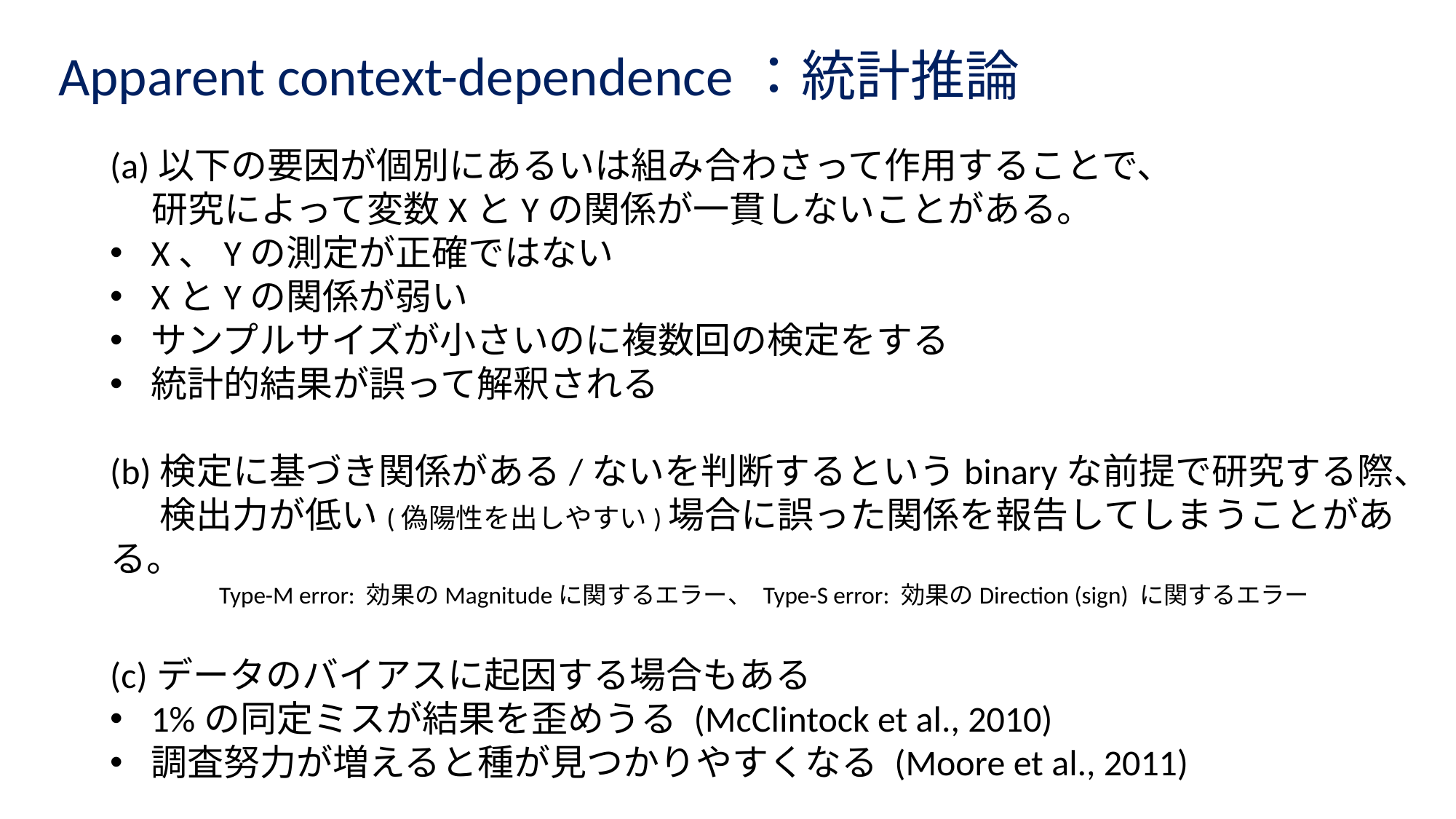

Apparent context-dependence：統計推論
(a)以下の要因が個別にあるいは組み合わさって作用することで、
    研究によって変数XとYの関係が一貫しないことがある。
X、Yの測定が正確ではない
XとYの関係が弱い
サンプルサイズが小さいのに複数回の検定をする
統計的結果が誤って解釈される

(b)検定に基づき関係がある/ないを判断するというbinaryな前提で研究する際、
     検出力が低い(偽陽性を出しやすい)場合に誤った関係を報告してしまうことがある。
	Type-M error: 効果のMagnitudeに関するエラー、 Type-S error: 効果のDirection (sign) に関するエラー

(c)データのバイアスに起因する場合もある
1%の同定ミスが結果を歪めうる (McClintock et al., 2010)
調査努力が増えると種が見つかりやすくなる (Moore et al., 2011)